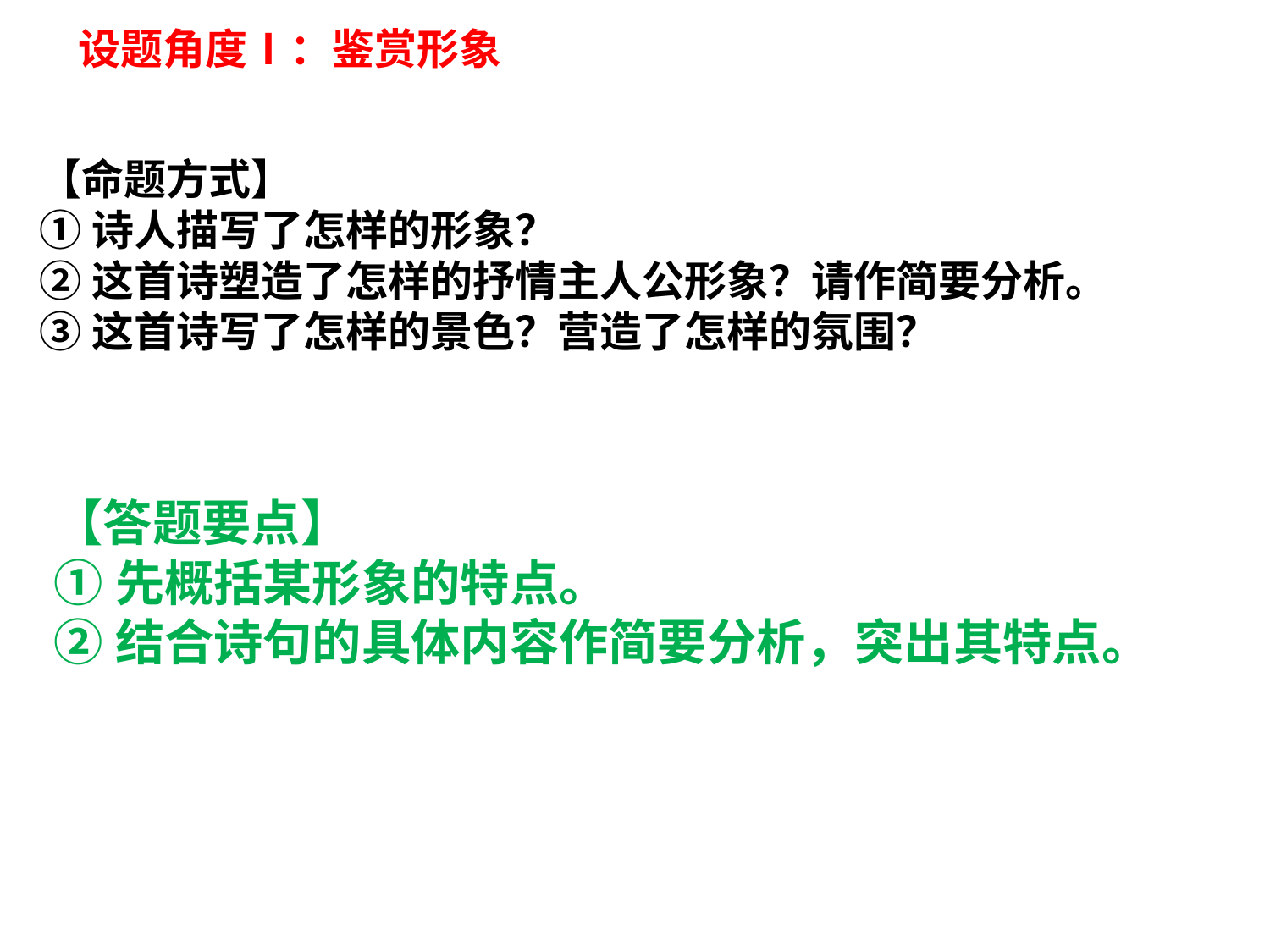

设题角度Ⅰ：鉴赏形象
【命题方式】
①诗人描写了怎样的形象？
②这首诗塑造了怎样的抒情主人公形象？请作简要分析。
③这首诗写了怎样的景色？营造了怎样的氛围？
【答题要点】
①先概括某形象的特点。
②结合诗句的具体内容作简要分析，突出其特点。